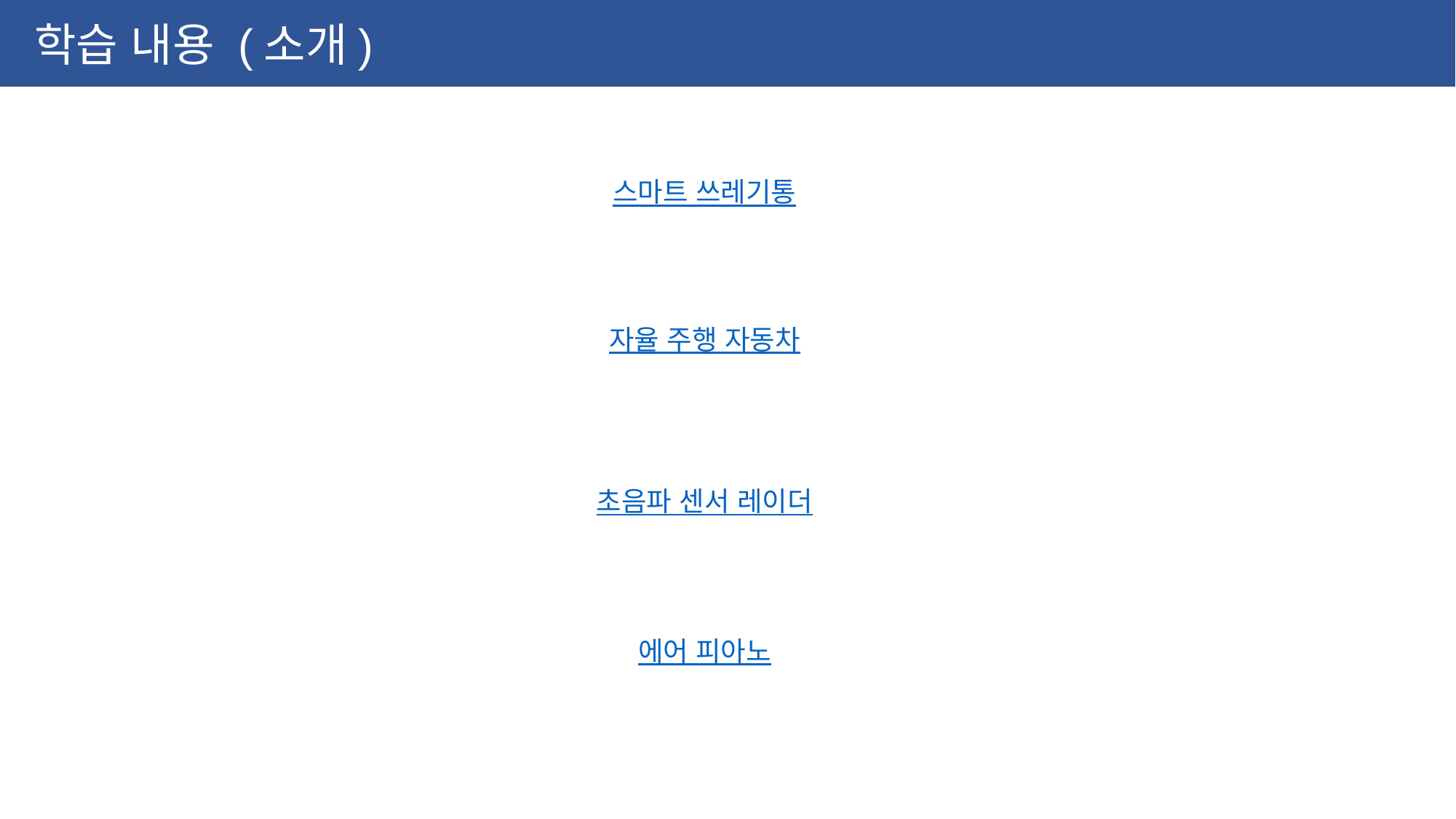

학습 내용 (소개)
스마트 쓰레기통
자율 주행 자동차
초음파 센서 레이더
에어 피아노